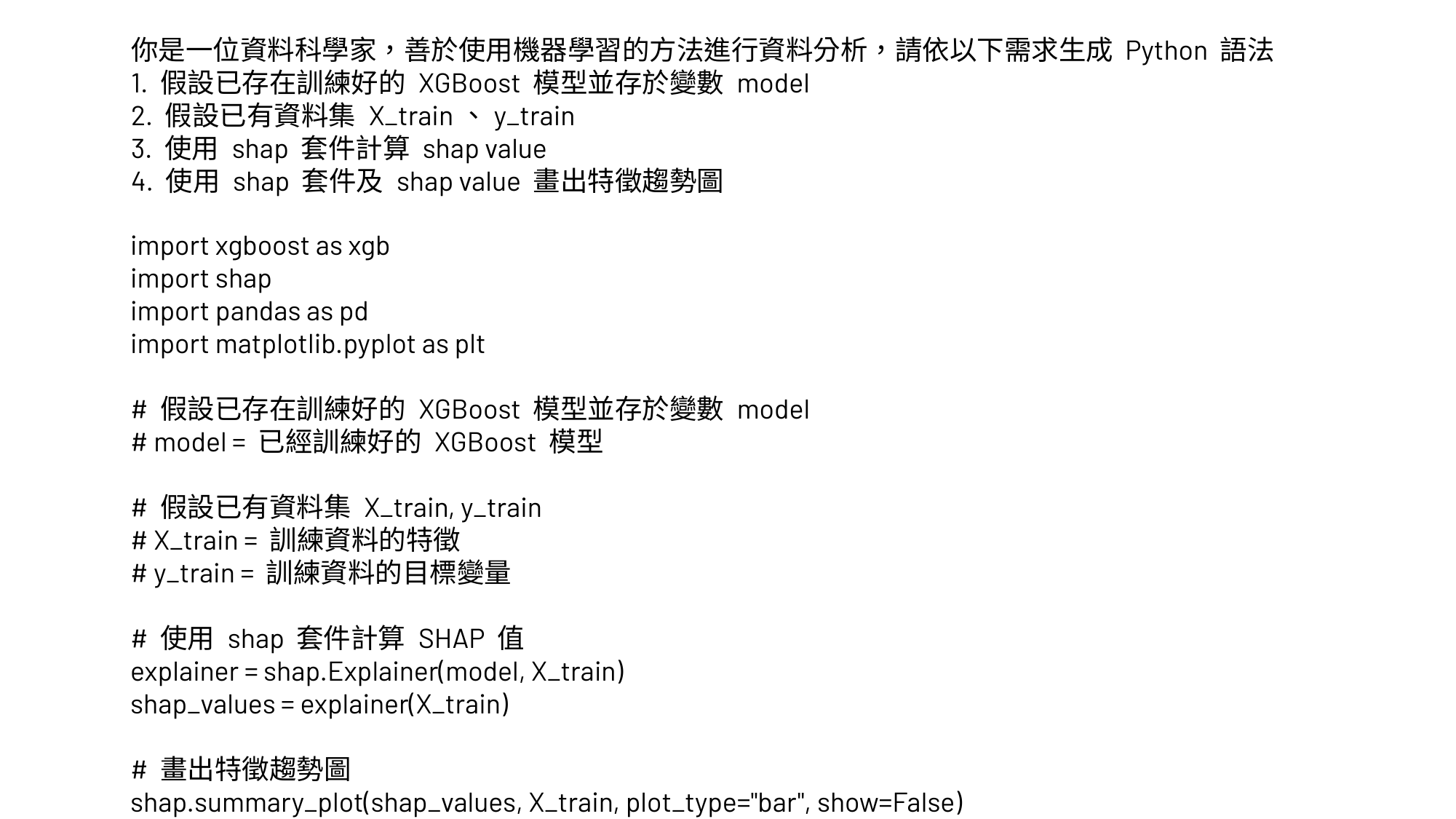

你是一位資料科學家，善於使用機器學習的方法進行資料分析，請依以下需求生成 Python 語法
1. 假設已存在訓練好的 XGBoost 模型並存於變數 model
2. 假設已有資料集 X_train、y_train
3. 使用 shap 套件計算 shap value
4. 使用 shap 套件及 shap value 畫出特徵趨勢圖
import xgboost as xgb
import shap
import pandas as pd
import matplotlib.pyplot as plt

# 假設已存在訓練好的 XGBoost 模型並存於變數 model
# model = 已經訓練好的 XGBoost 模型

# 假設已有資料集 X_train, y_train
# X_train = 訓練資料的特徵
# y_train = 訓練資料的目標變量

# 使用 shap 套件計算 SHAP 值
explainer = shap.Explainer(model, X_train)
shap_values = explainer(X_train)

# 畫出特徵趨勢圖
shap.summary_plot(shap_values, X_train, plot_type="bar", show=False)
plt.title('SHAP Values')
plt.show()